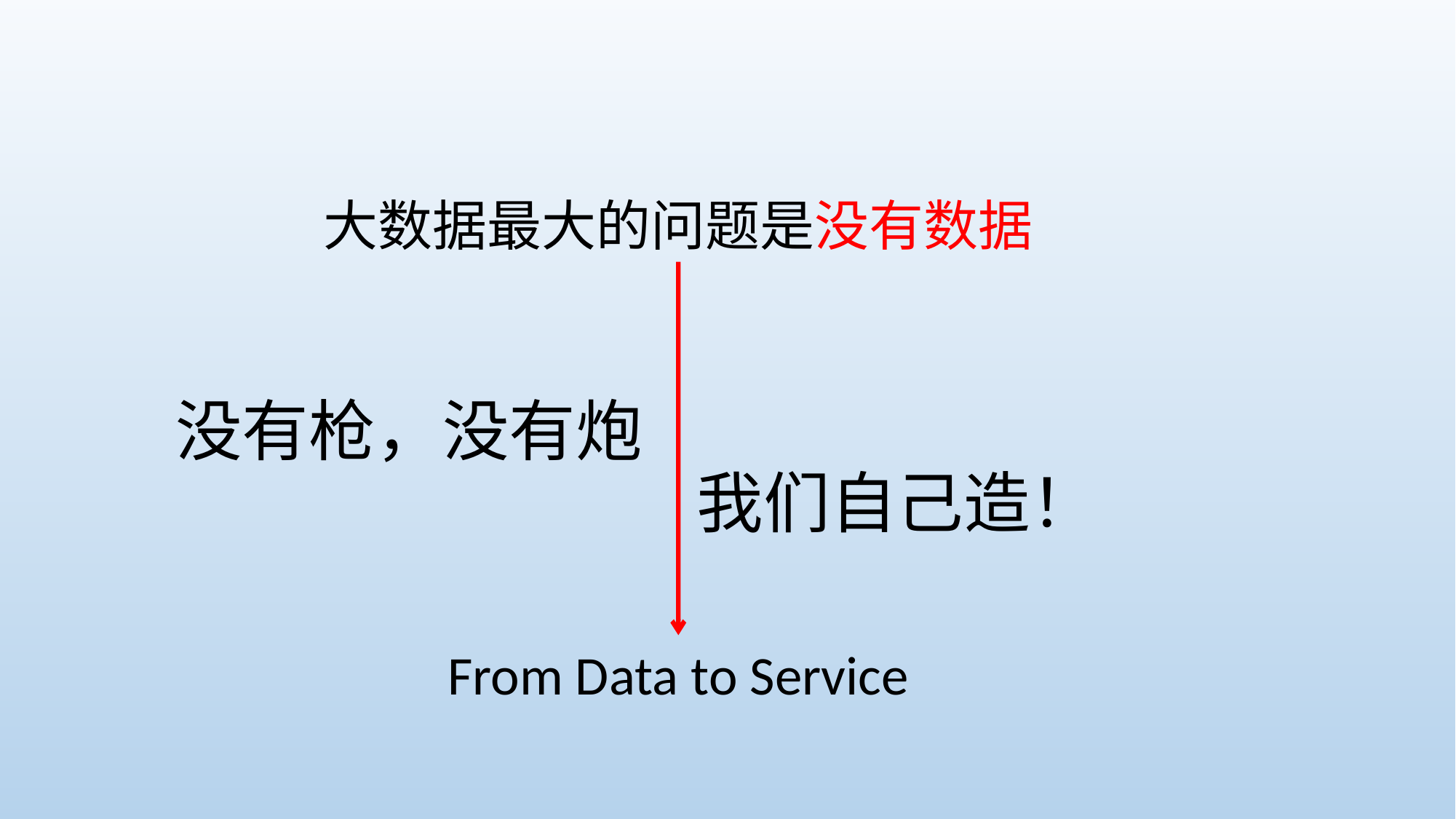

大数据最大的问题是没有数据
没有枪，没有炮
                                   我们自己造！
From Data to Service